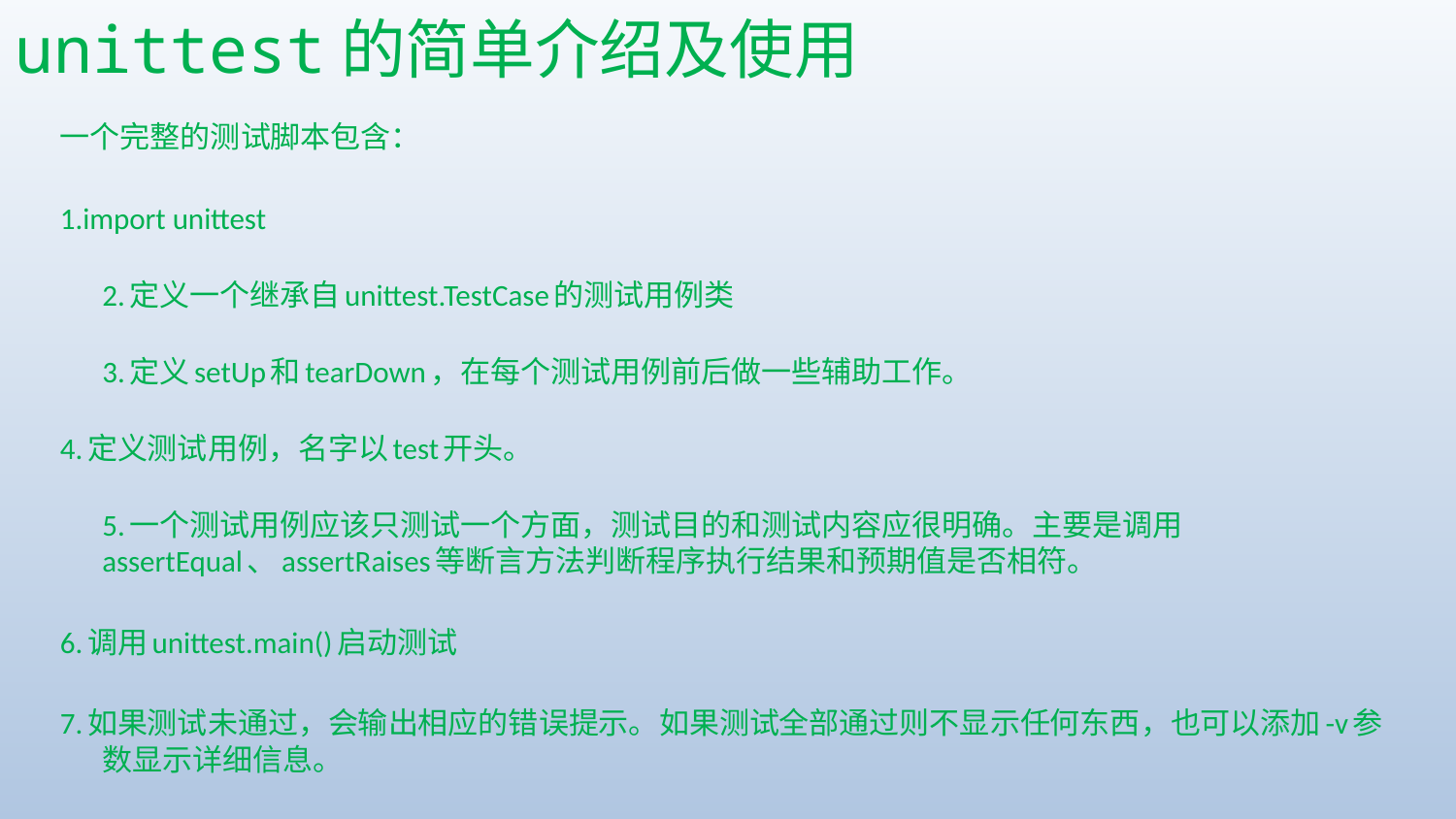

# unittest的简单介绍及使用
一个完整的测试脚本包含：

1.import unittest
2.定义一个继承自unittest.TestCase的测试用例类
3.定义setUp和tearDown，在每个测试用例前后做一些辅助工作。
4.定义测试用例，名字以test开头。
5.一个测试用例应该只测试一个方面，测试目的和测试内容应很明确。主要是调用assertEqual、assertRaises等断言方法判断程序执行结果和预期值是否相符。

6.调用unittest.main()启动测试

7.如果测试未通过，会输出相应的错误提示。如果测试全部通过则不显示任何东西，也可以添加-v参数显示详细信息。